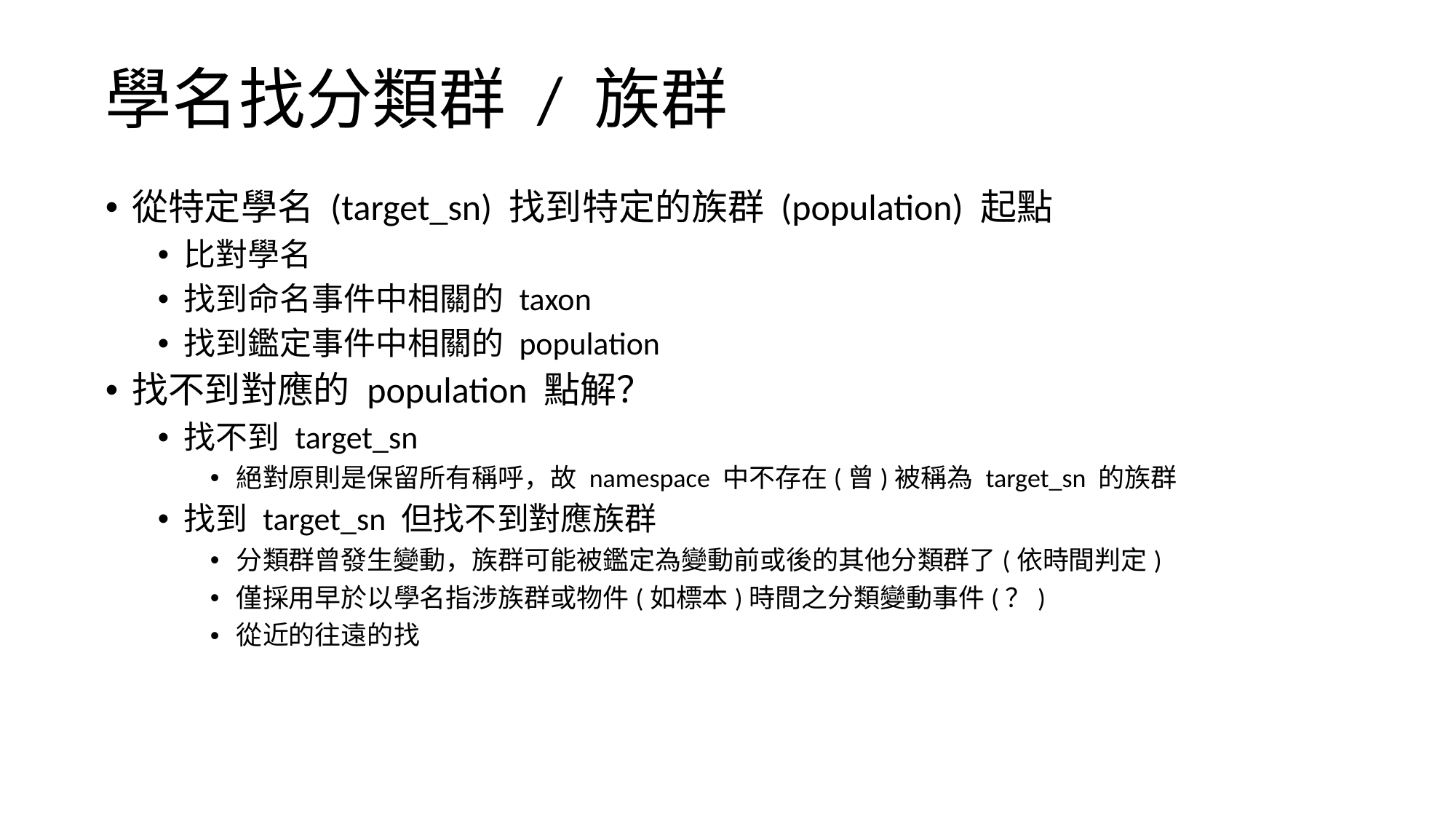

# 學名找分類群 / 族群
從特定學名 (target_sn) 找到特定的族群 (population) 起點
比對學名
找到命名事件中相關的 taxon
找到鑑定事件中相關的 population
找不到對應的 population 點解？
找不到 target_sn
絕對原則是保留所有稱呼，故 namespace 中不存在(曾)被稱為 target_sn 的族群
找到 target_sn 但找不到對應族群
分類群曾發生變動，族群可能被鑑定為變動前或後的其他分類群了(依時間判定)
僅採用早於以學名指涉族群或物件(如標本)時間之分類變動事件(？)
從近的往遠的找
14